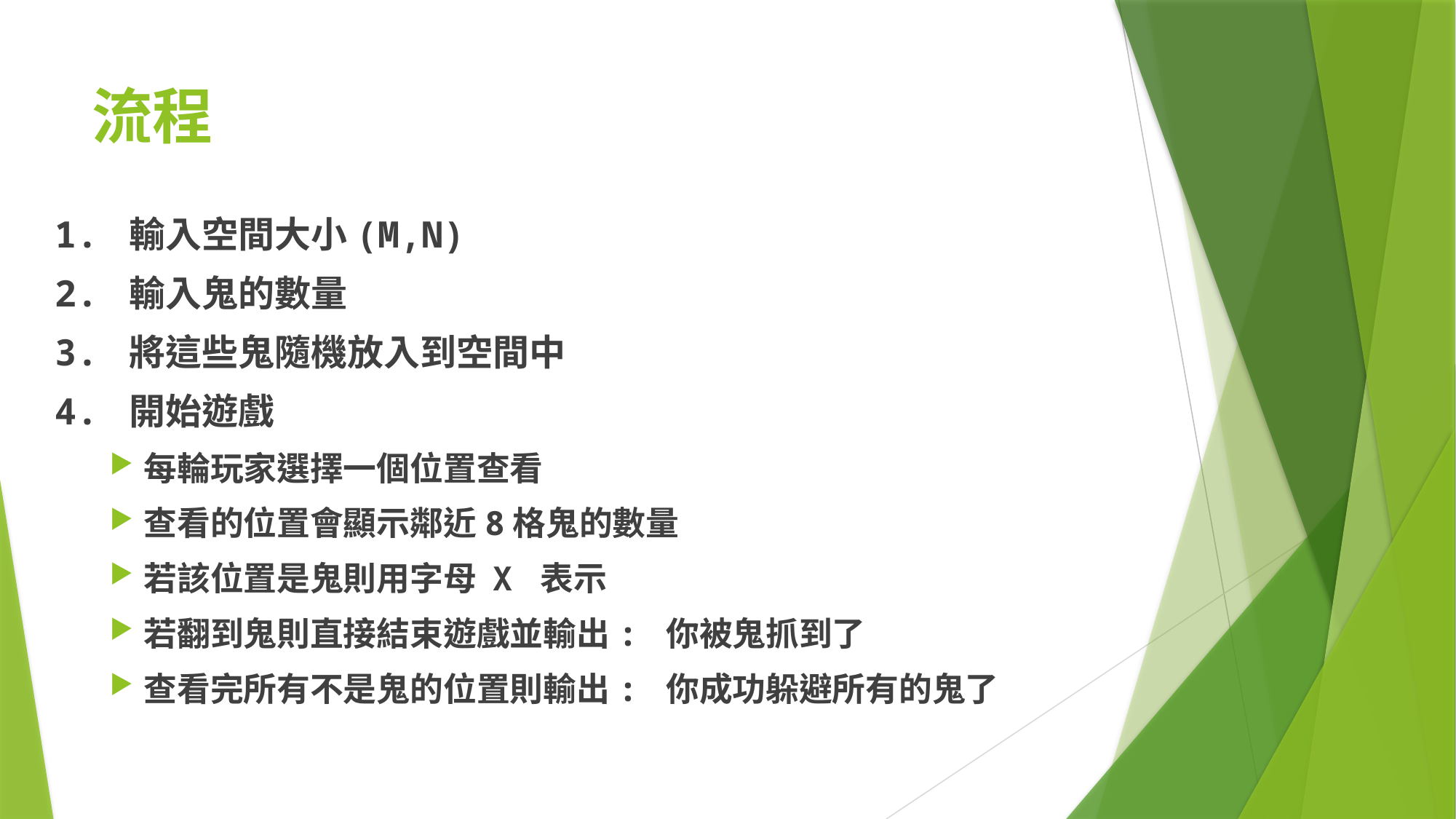

# 流程
1. 輸入空間大小(M,N)
2. 輸入鬼的數量
3. 將這些鬼隨機放入到空間中
4. 開始遊戲
每輪玩家選擇一個位置查看
查看的位置會顯示鄰近8格鬼的數量
若該位置是鬼則用字母 X 表示
若翻到鬼則直接結束遊戲並輸出: 你被鬼抓到了
查看完所有不是鬼的位置則輸出: 你成功躲避所有的鬼了